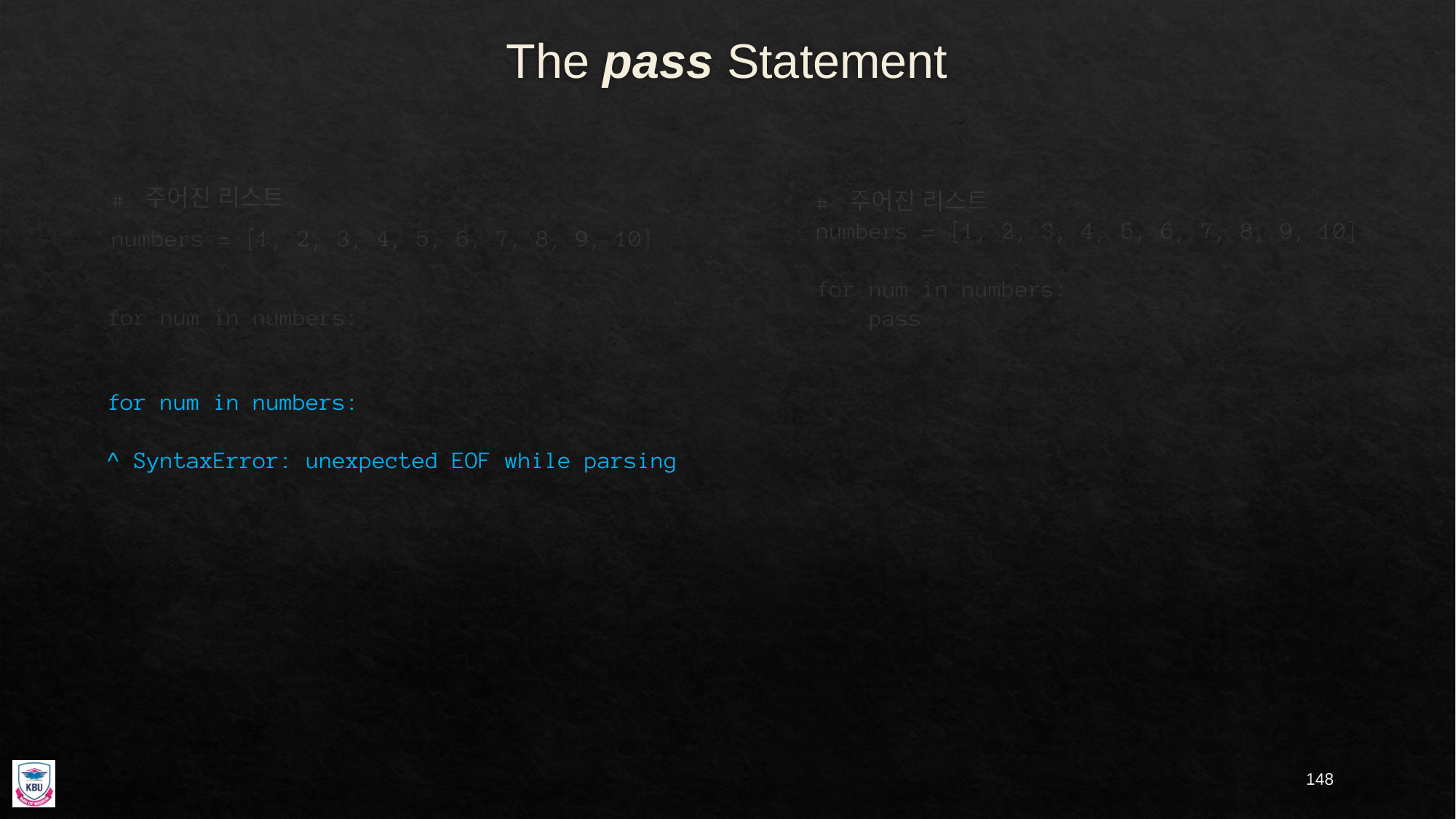

# The pass Statement
# 주어진 리스트
numbers = [1, 2, 3, 4, 5, 6, 7, 8, 9, 10]

for num in numbers:
# 주어진 리스트
numbers = [1, 2, 3, 4, 5, 6, 7, 8, 9, 10]

for num in numbers:
    pass
for num in numbers:

^ SyntaxError: unexpected EOF while parsing
148